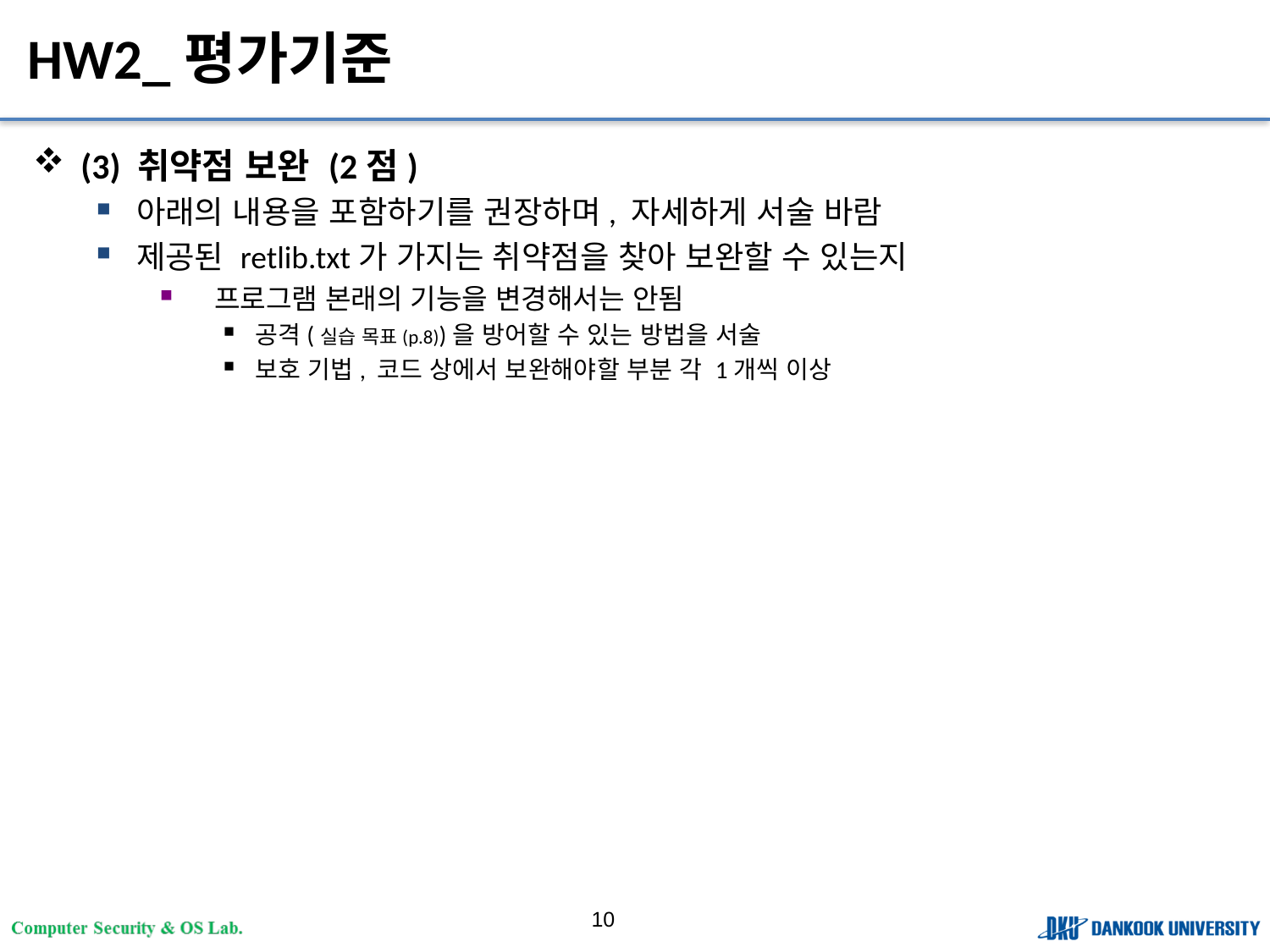

# HW2_평가기준
(3) 취약점 보완 (2점)
아래의 내용을 포함하기를 권장하며, 자세하게 서술 바람
제공된 retlib.txt가 가지는 취약점을 찾아 보완할 수 있는지
  프로그램 본래의 기능을 변경해서는 안됨
공격(실습 목표(p.8))을 방어할 수 있는 방법을 서술
보호 기법, 코드 상에서 보완해야할 부분 각 1개씩 이상
10